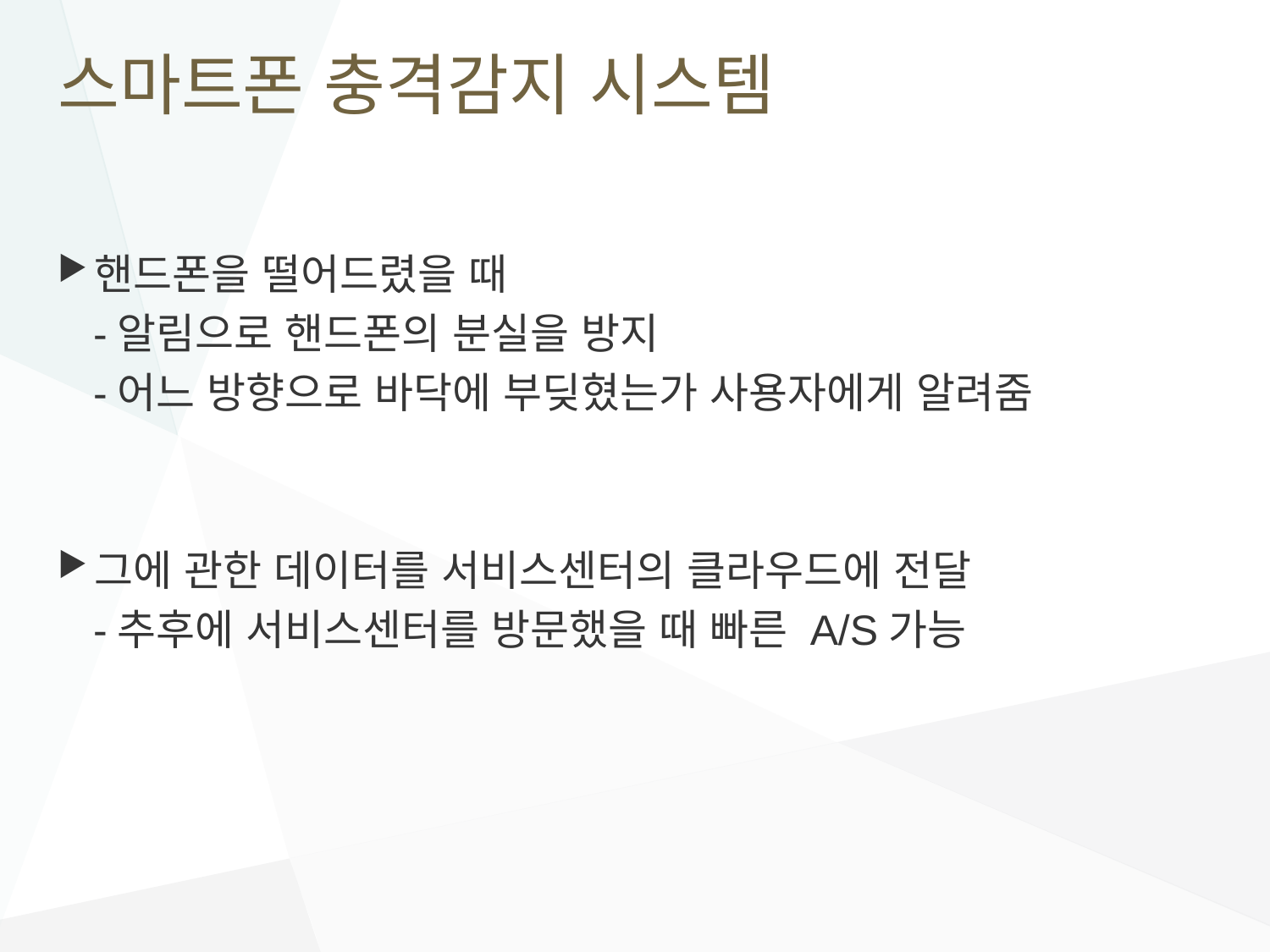

# 스마트폰 충격감지 시스템

핸드폰을 떨어드렸을 때
   -알림으로 핸드폰의 분실을 방지
   -어느 방향으로 바닥에 부딪혔는가 사용자에게 알려줌

그에 관한 데이터를 서비스센터의 클라우드에 전달
   -추후에 서비스센터를 방문했을 때 빠른 A/S가능